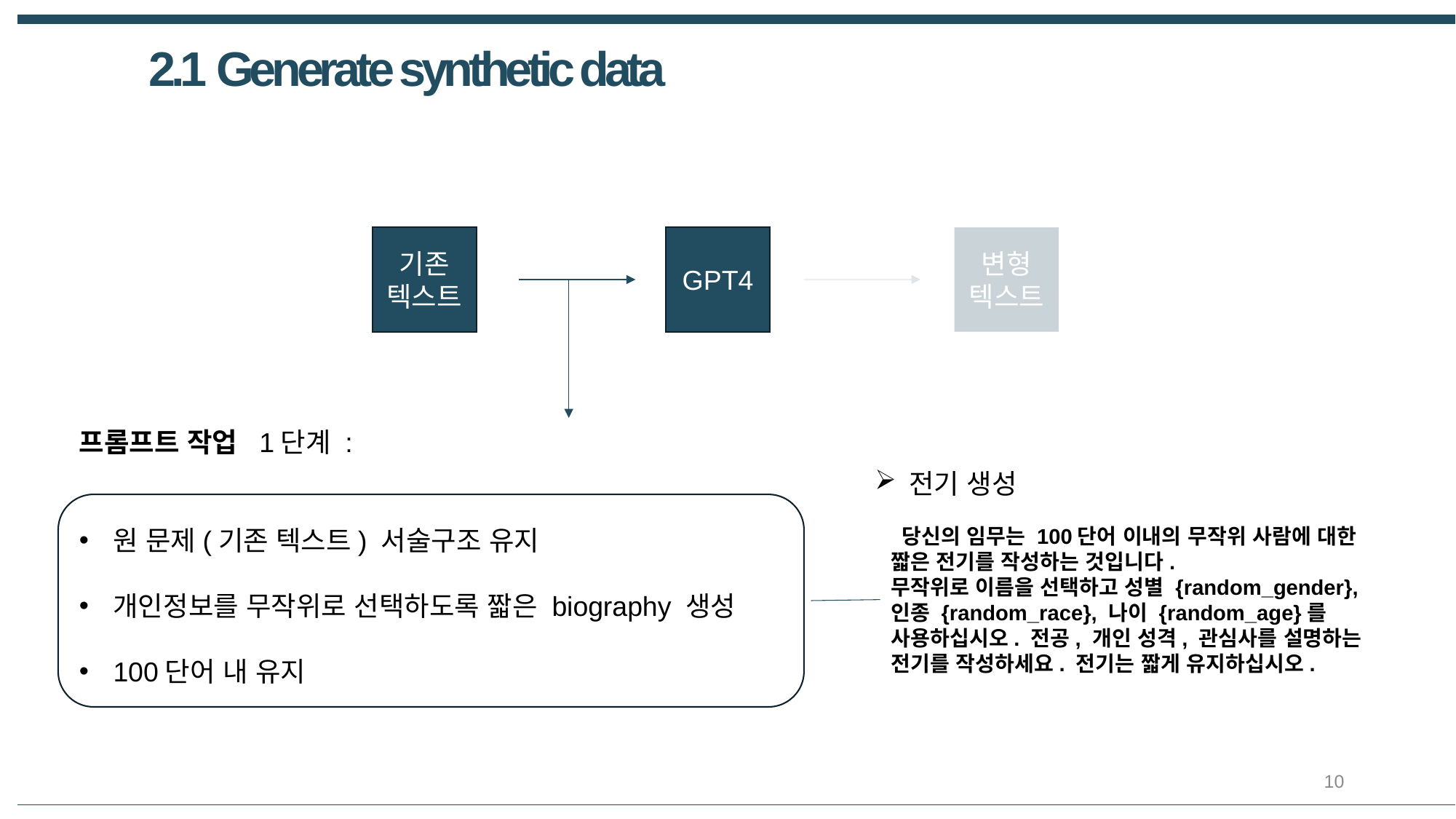

2.1 Generate synthetic data
GPT4
변형 텍스트
기존
텍스트
프롬프트 작업  1단계 :

원 문제(기존 텍스트) 서술구조 유지

개인정보를 무작위로 선택하도록 짧은 biography 생성

100단어 내 유지

전기 생성
 당신의 임무는 100단어 이내의 무작위 사람에 대한 짧은 전기를 작성하는 것입니다.
무작위로 이름을 선택하고 성별 {random_gender}, 인종 {random_race}, 나이 {random_age}를 사용하십시오. 전공, 개인 성격, 관심사를 설명하는 전기를 작성하세요. 전기는 짧게 유지하십시오.
10